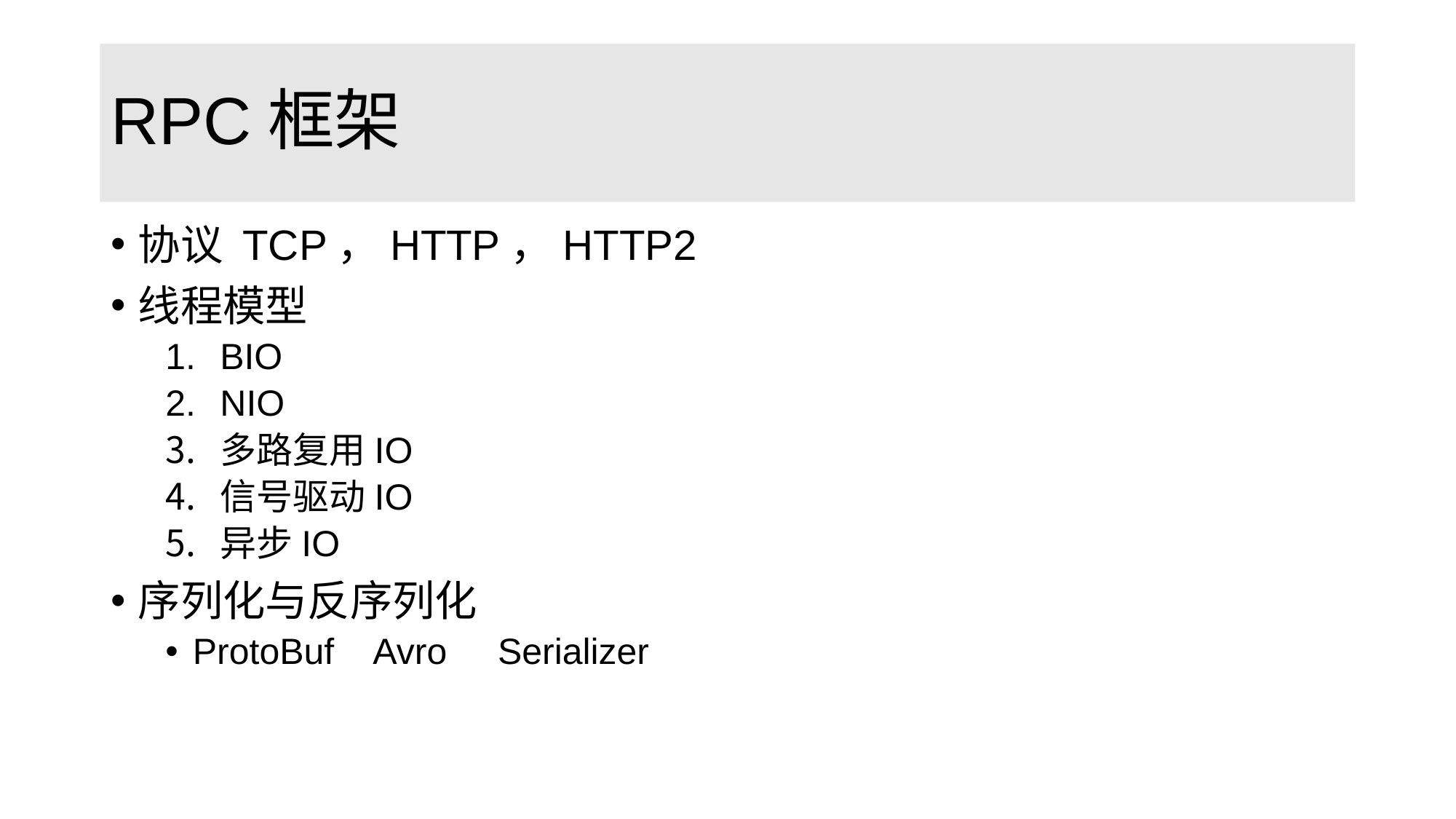

# RPC框架
协议 TCP，HTTP，HTTP2
线程模型
BIO
NIO
多路复用IO
信号驱动IO
异步IO
序列化与反序列化
ProtoBuf    Avro     Serializer